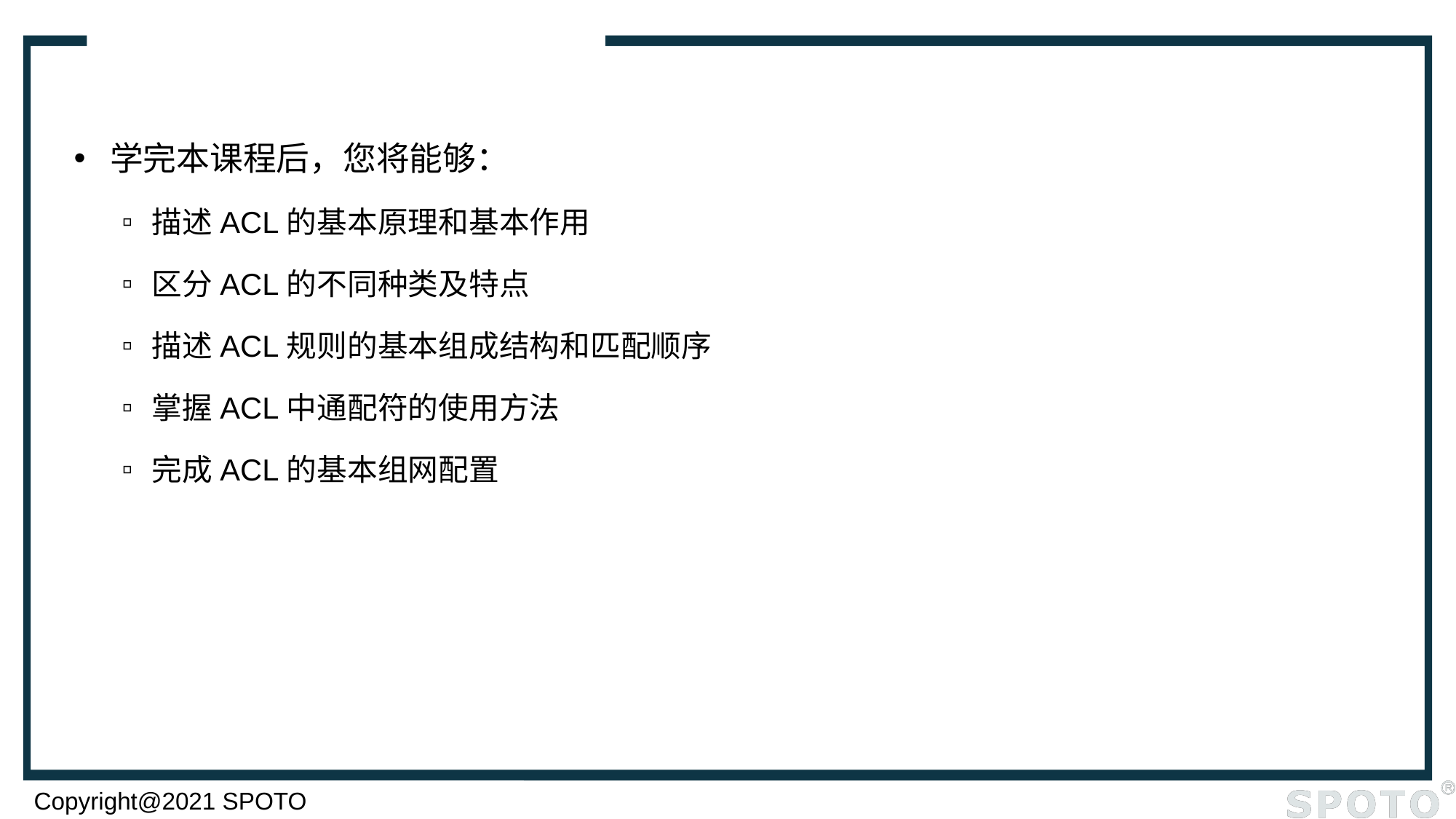

#
学完本课程后，您将能够：
描述ACL的基本原理和基本作用
区分ACL的不同种类及特点
描述ACL规则的基本组成结构和匹配顺序
掌握ACL中通配符的使用方法
完成ACL的基本组网配置